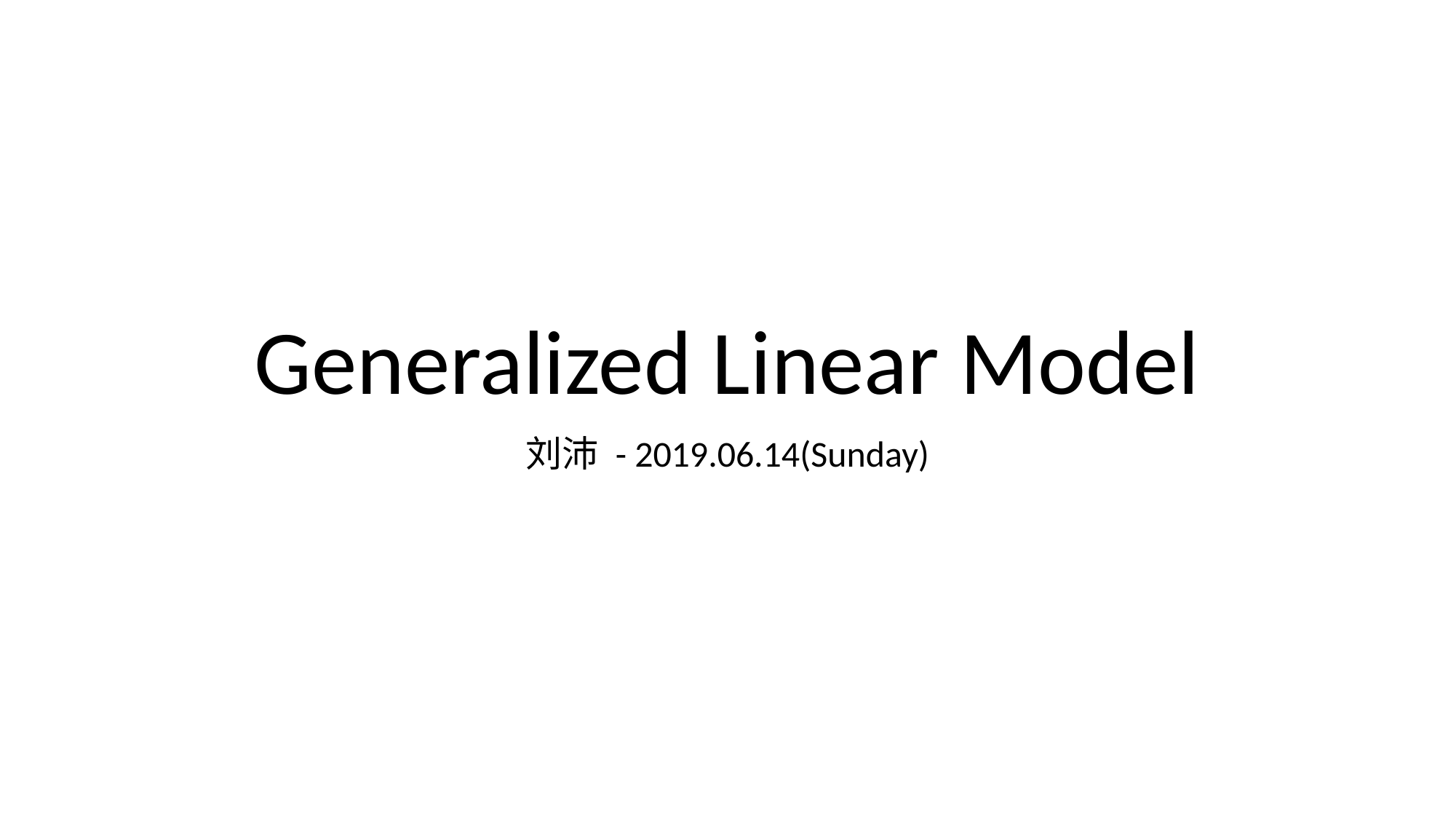

# Generalized Linear Model
刘沛 - 2019.06.14(Sunday)